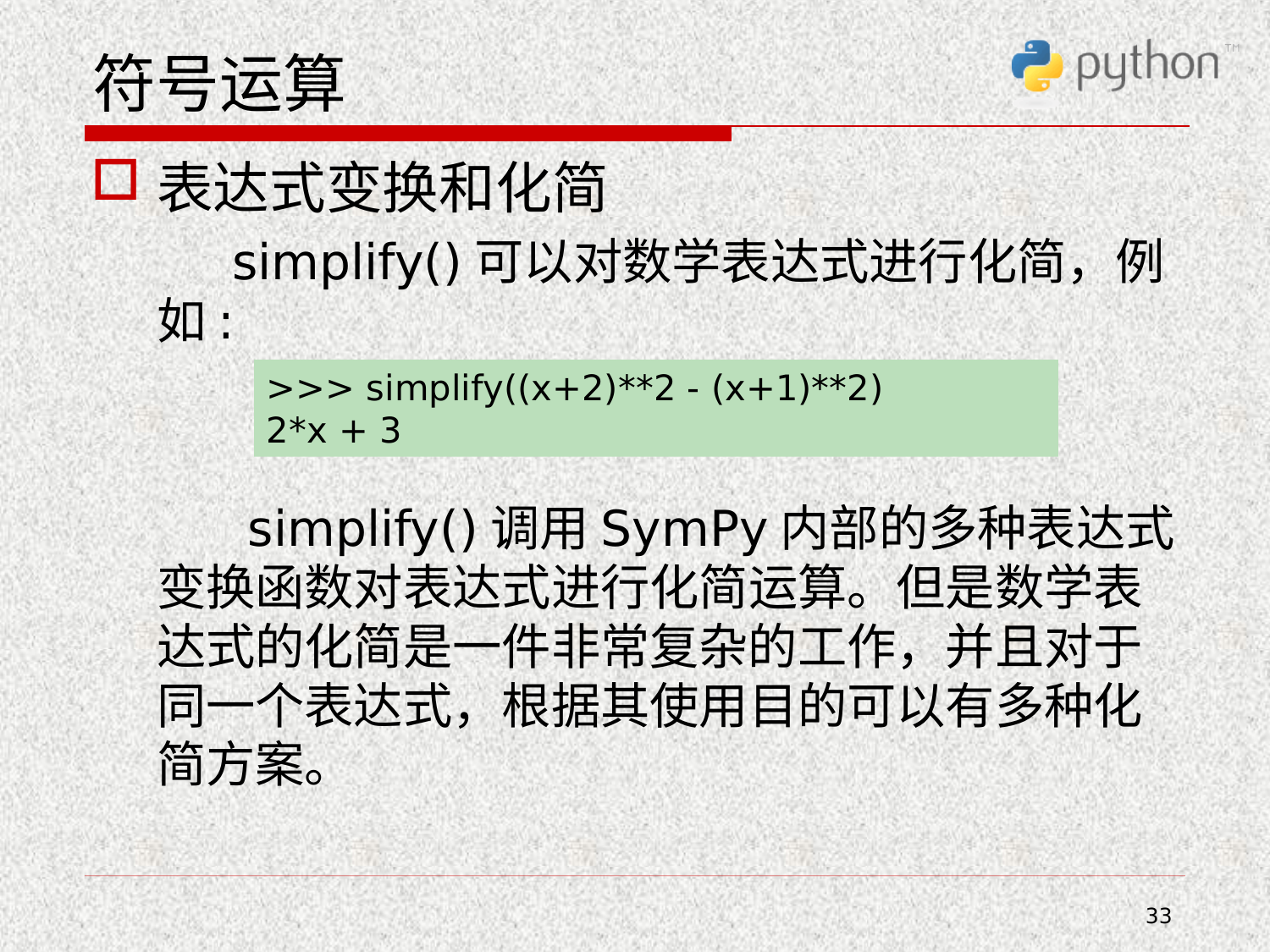

# 符号运算
表达式变换和化简
         simplify()可以对数学表达式进行化简，例如:

          simplify()调用SymPy内部的多种表达式变换函数对表达式进行化简运算。但是数学表达式的化简是一件非常复杂的工作，并且对于同一个表达式，根据其使用目的可以有多种化简方案。
>>> simplify((x+2)**2 - (x+1)**2)
2*x + 3
33